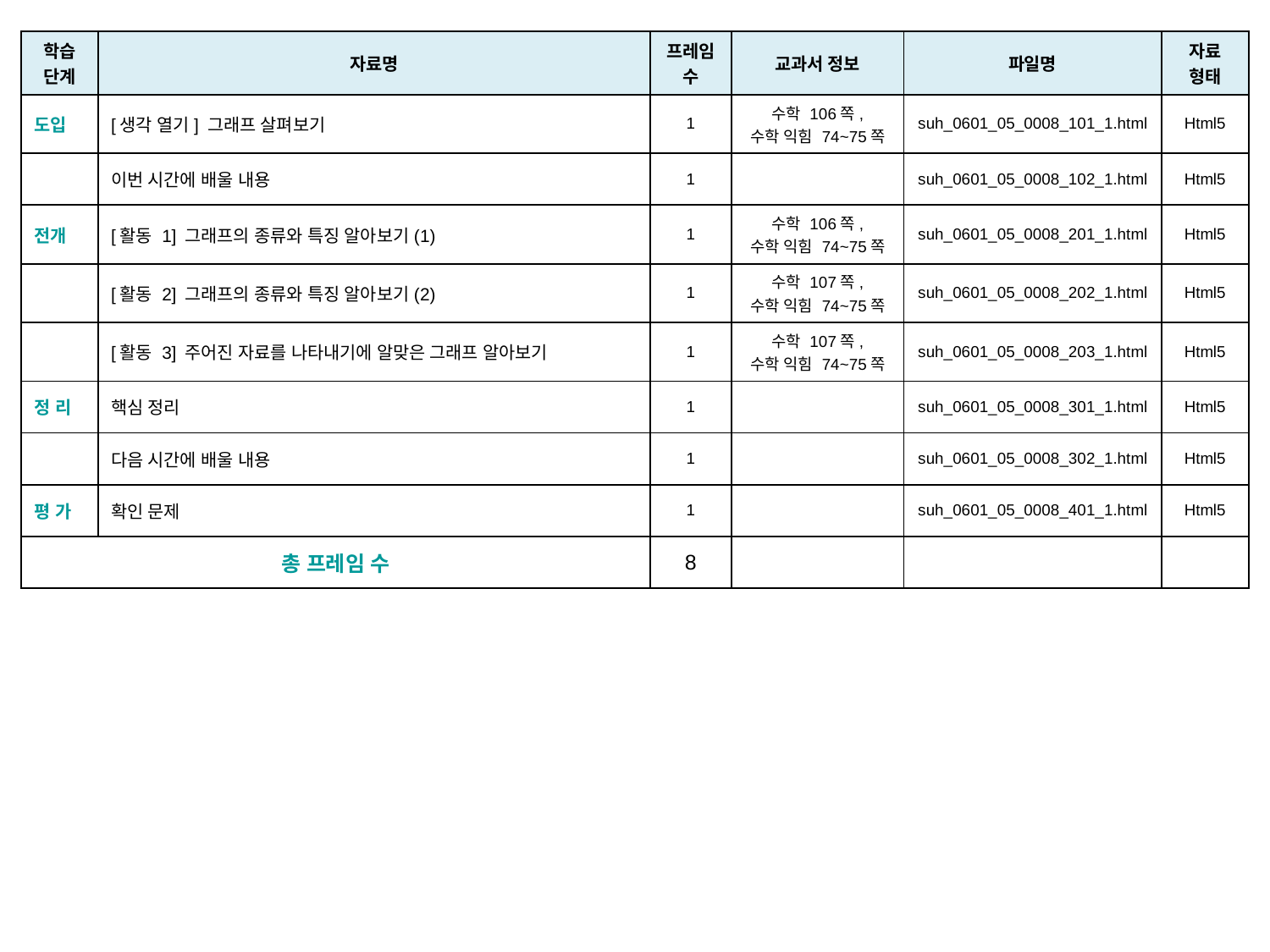

| 학습 단계 | 자료명 | 프레임 수 | 교과서 정보 | 파일명 | 자료 형태 |
| --- | --- | --- | --- | --- | --- |
| 도입 | [생각 열기] 그래프 살펴보기 | 1 | 수학 106쪽, 수학 익힘 74~75쪽 | suh\_0601\_05\_0008\_101\_1.html | Html5 |
|  | 이번 시간에 배울 내용 | 1 |  | suh\_0601\_05\_0008\_102\_1.html | Html5 |
| 전개 | [활동 1] 그래프의 종류와 특징 알아보기(1) | 1 | 수학 106쪽, 수학 익힘 74~75쪽 | suh\_0601\_05\_0008\_201\_1.html | Html5 |
|  | [활동 2] 그래프의 종류와 특징 알아보기(2) | 1 | 수학 107쪽, 수학 익힘 74~75쪽 | suh\_0601\_05\_0008\_202\_1.html | Html5 |
|  | [활동 3] 주어진 자료를 나타내기에 알맞은 그래프 알아보기 | 1 | 수학 107쪽, 수학 익힘 74~75쪽 | suh\_0601\_05\_0008\_203\_1.html | Html5 |
| 정 리 | 핵심 정리 | 1 |  | suh\_0601\_05\_0008\_301\_1.html | Html5 |
|  | 다음 시간에 배울 내용 | 1 |  | suh\_0601\_05\_0008\_302\_1.html | Html5 |
| 평 가 | 확인 문제 | 1 |  | suh\_0601\_05\_0008\_401\_1.html | Html5 |
| 총 프레임 수 |  | 8 |  |  |  |